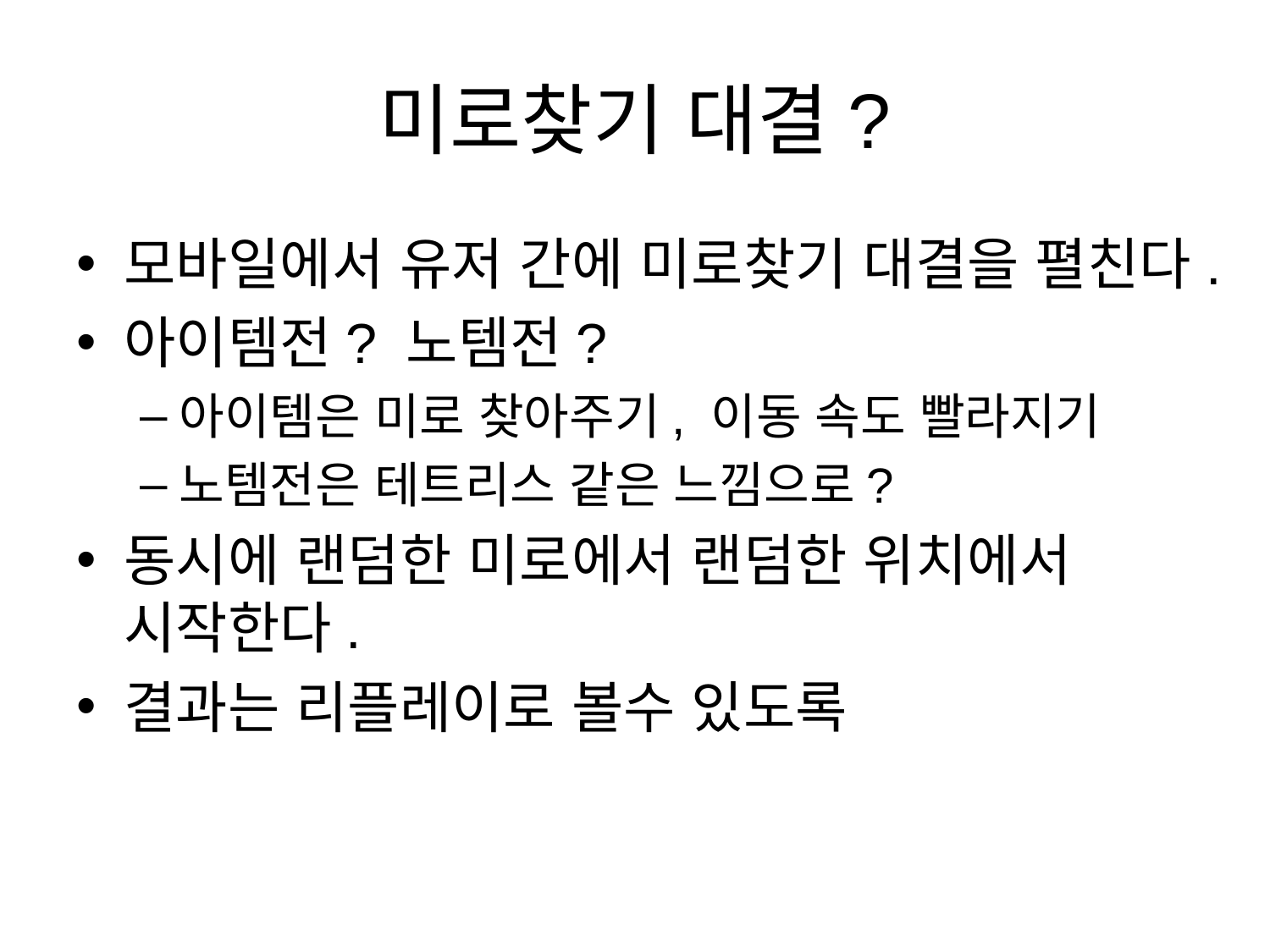

# 미로찾기 대결?
모바일에서 유저 간에 미로찾기 대결을 펼친다.
아이템전? 노템전?
아이템은 미로 찾아주기, 이동 속도 빨라지기
노템전은 테트리스 같은 느낌으로?
동시에 랜덤한 미로에서 랜덤한 위치에서 시작한다.
결과는 리플레이로 볼수 있도록